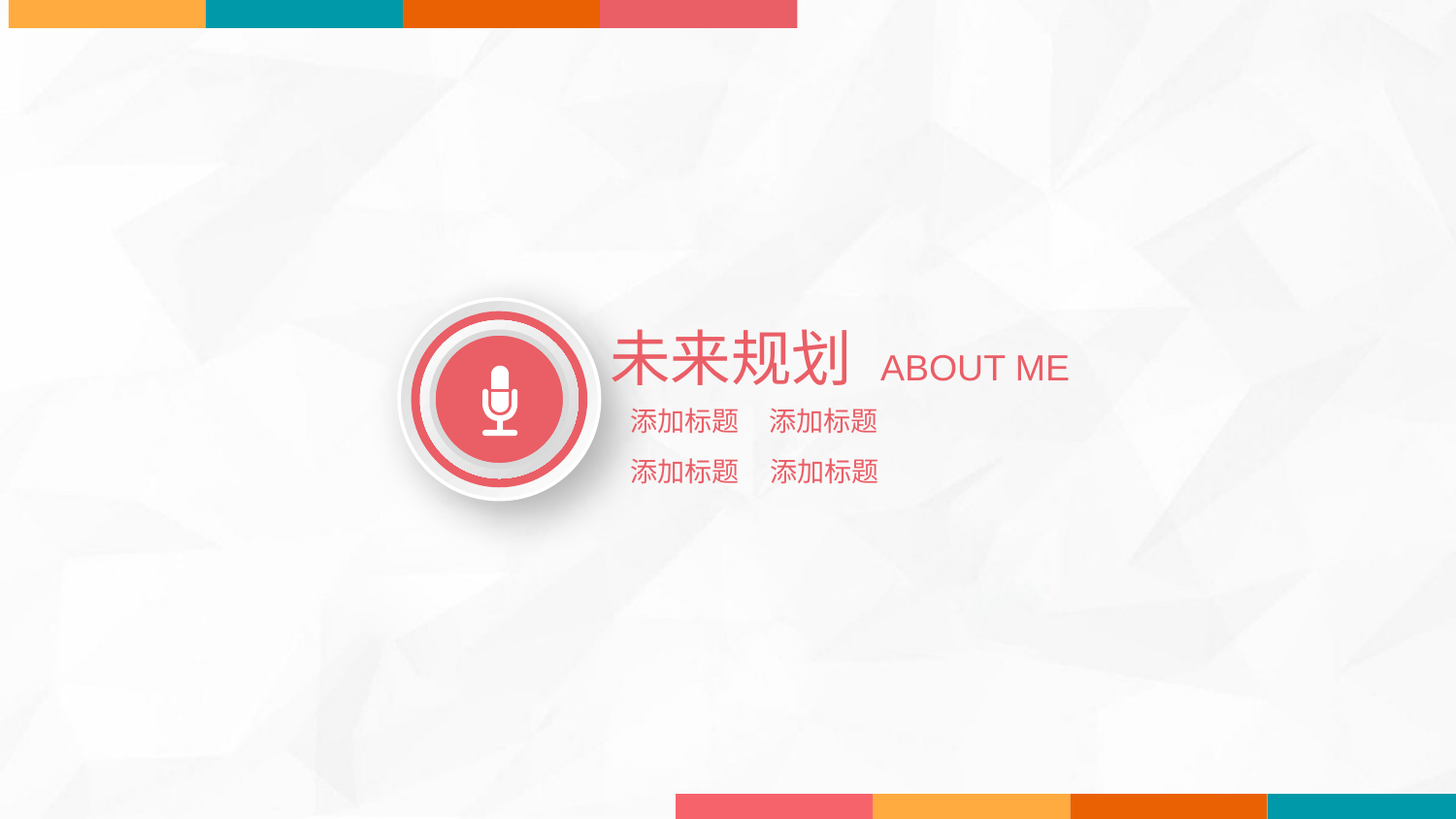

未来规划 ABOUT ME
添加标题
添加标题
添加标题
添加标题